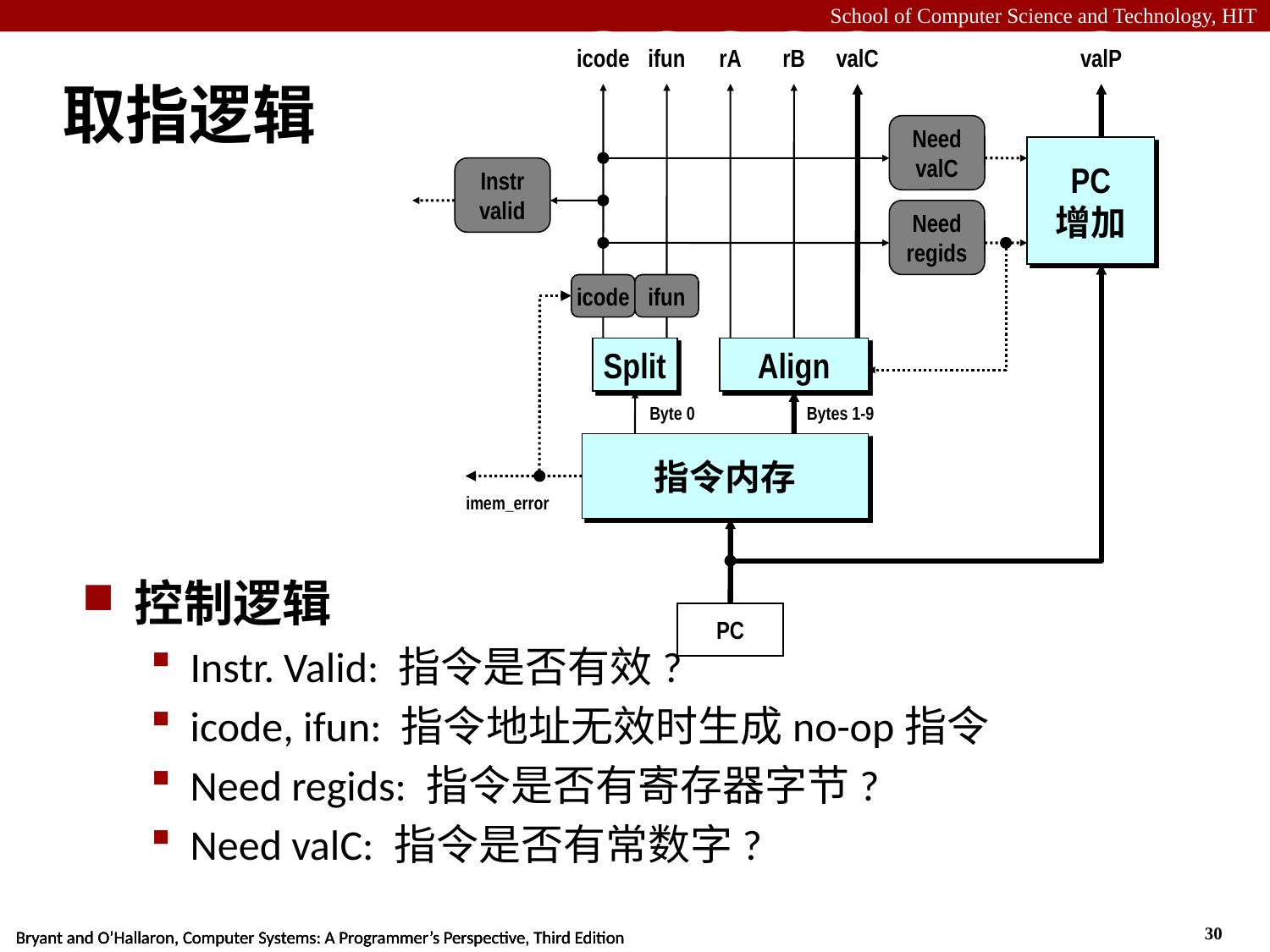

icode
ifun
rA
rB
valC
valP

Need
valC

PC
增加

Instr
valid

Need
regids

icode
ifun
Split
Align

Byte 0
Bytes 1-9
指令内存

imem_error

PC
# 取指逻辑
控制逻辑
Instr. Valid: 指令是否有效?
icode, ifun: 指令地址无效时生成no-op指令
Need regids: 指令是否有寄存器字节?
Need valC: 指令是否有常数字?